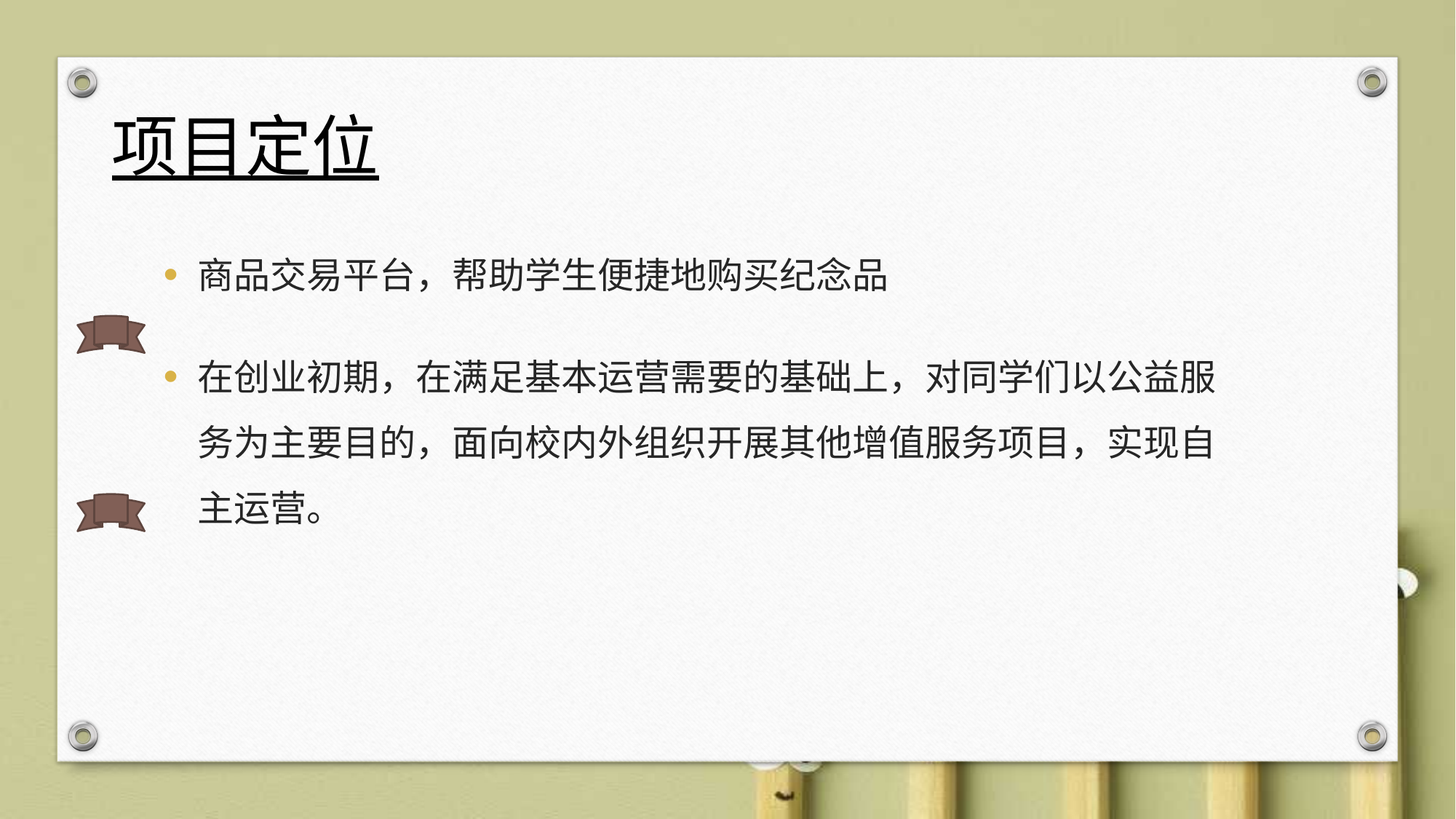

项目定位
商品交易平台，帮助学生便捷地购买纪念品
在创业初期，在满足基本运营需要的基础上，对同学们以公益服务为主要目的，面向校内外组织开展其他增值服务项目，实现自主运营。